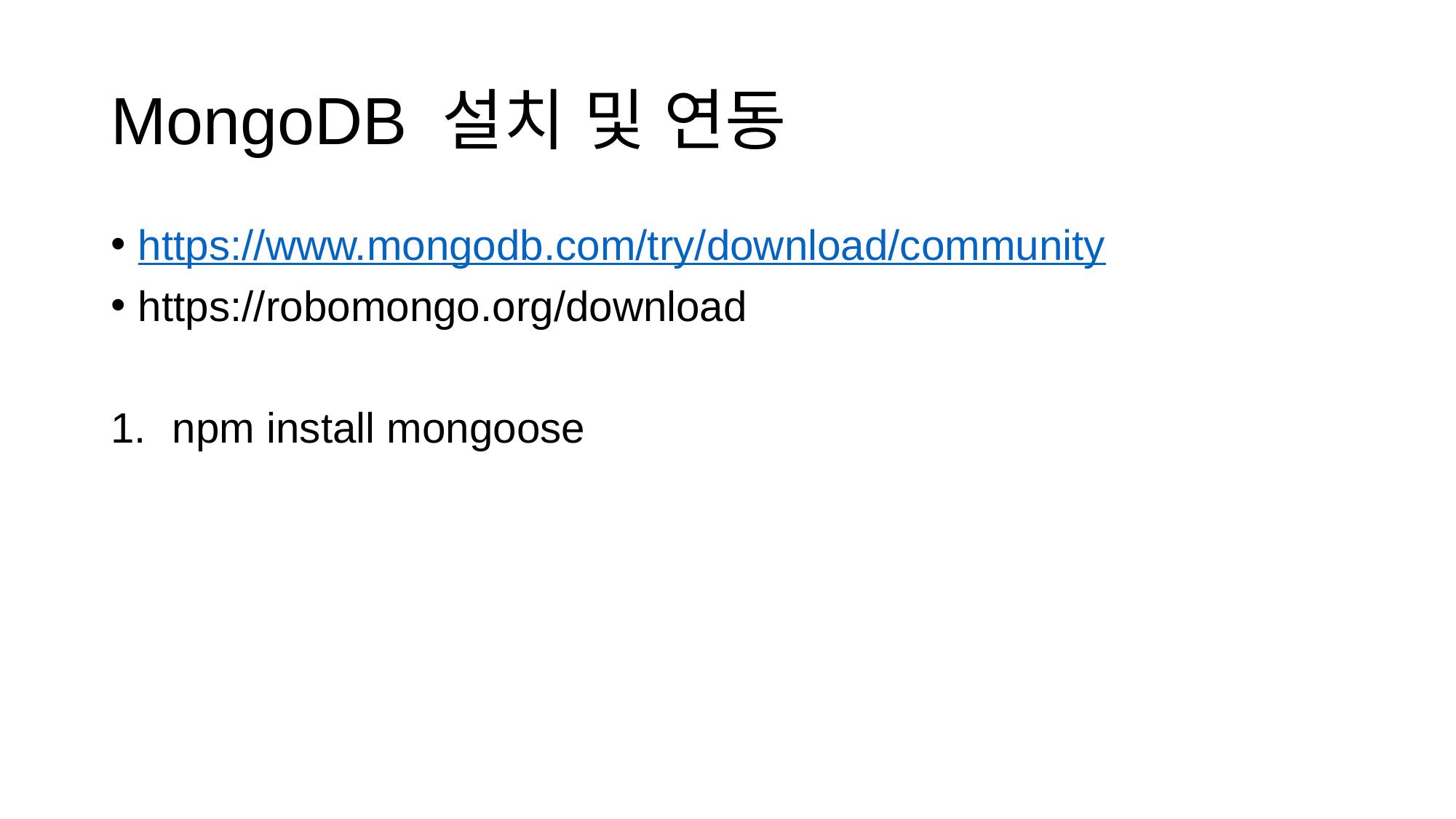

# MongoDB 설치 및 연동
https://www.mongodb.com/try/download/community
https://robomongo.org/download

npm install mongoose